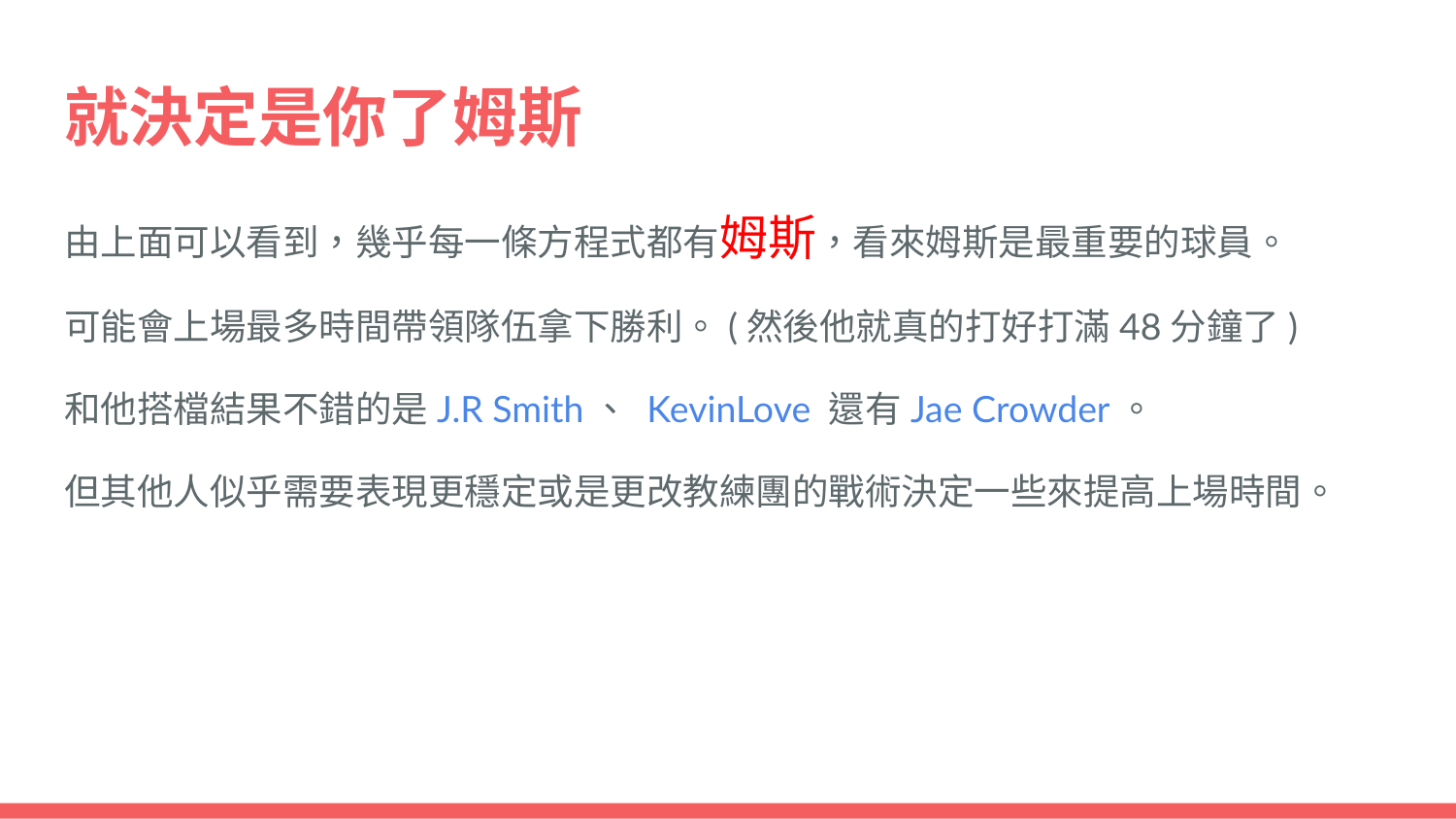

# 就決定是你了姆斯
由上面可以看到，幾乎每一條方程式都有姆斯，看來姆斯是最重要的球員。
可能會上場最多時間帶領隊伍拿下勝利。(然後他就真的打好打滿48分鐘了)
和他搭檔結果不錯的是J.R Smith、 KevinLove 還有Jae Crowder。
但其他人似乎需要表現更穩定或是更改教練團的戰術決定一些來提高上場時間。